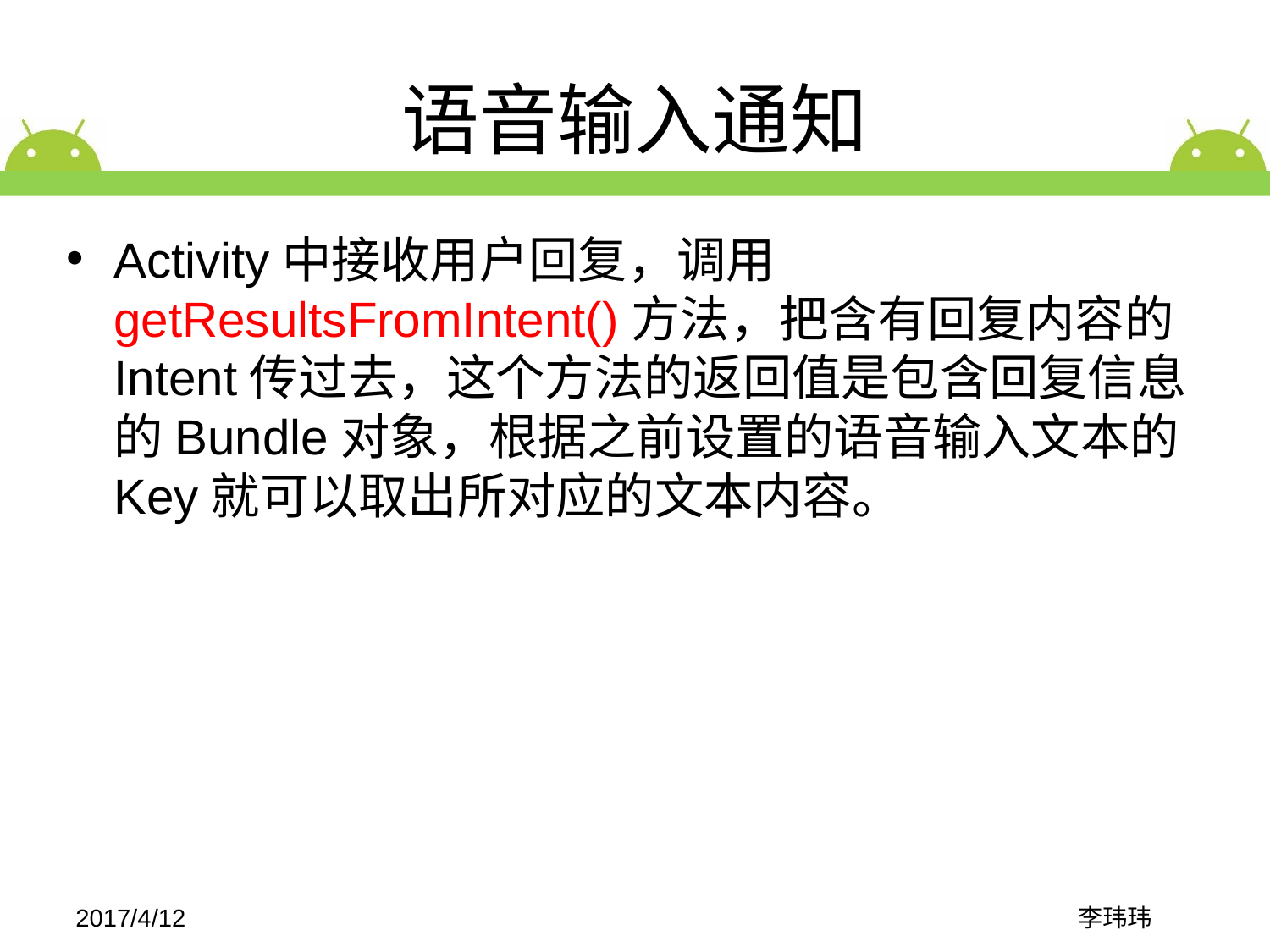

# 语音输入通知
Activity中接收用户回复，调用getResultsFromIntent()方法，把含有回复内容的Intent传过去，这个方法的返回值是包含回复信息的Bundle对象，根据之前设置的语音输入文本的Key就可以取出所对应的文本内容。